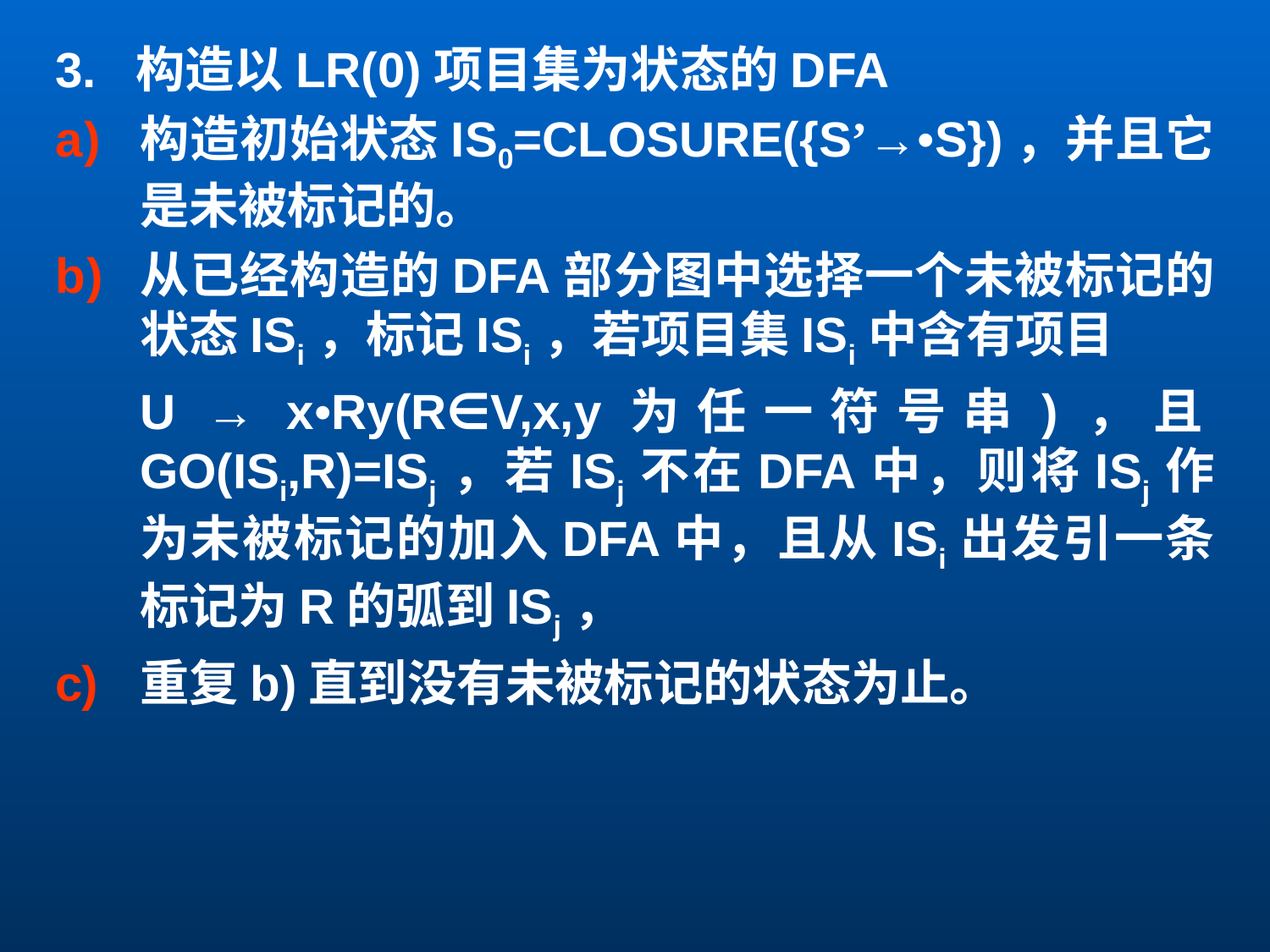

3.  构造以LR(0)项目集为状态的DFA
构造初始状态IS0=CLOSURE({S’→•S})，并且它是未被标记的。
从已经构造的DFA部分图中选择一个未被标记的状态ISi，标记ISi，若项目集ISi中含有项目
	U → x•Ry(R∈V,x,y为任一符号串)，且GO(ISi,R)=ISj，若ISj不在DFA中，则将ISj作为未被标记的加入DFA中，且从ISi出发引一条标记为R的弧到ISj，
重复b)直到没有未被标记的状态为止。